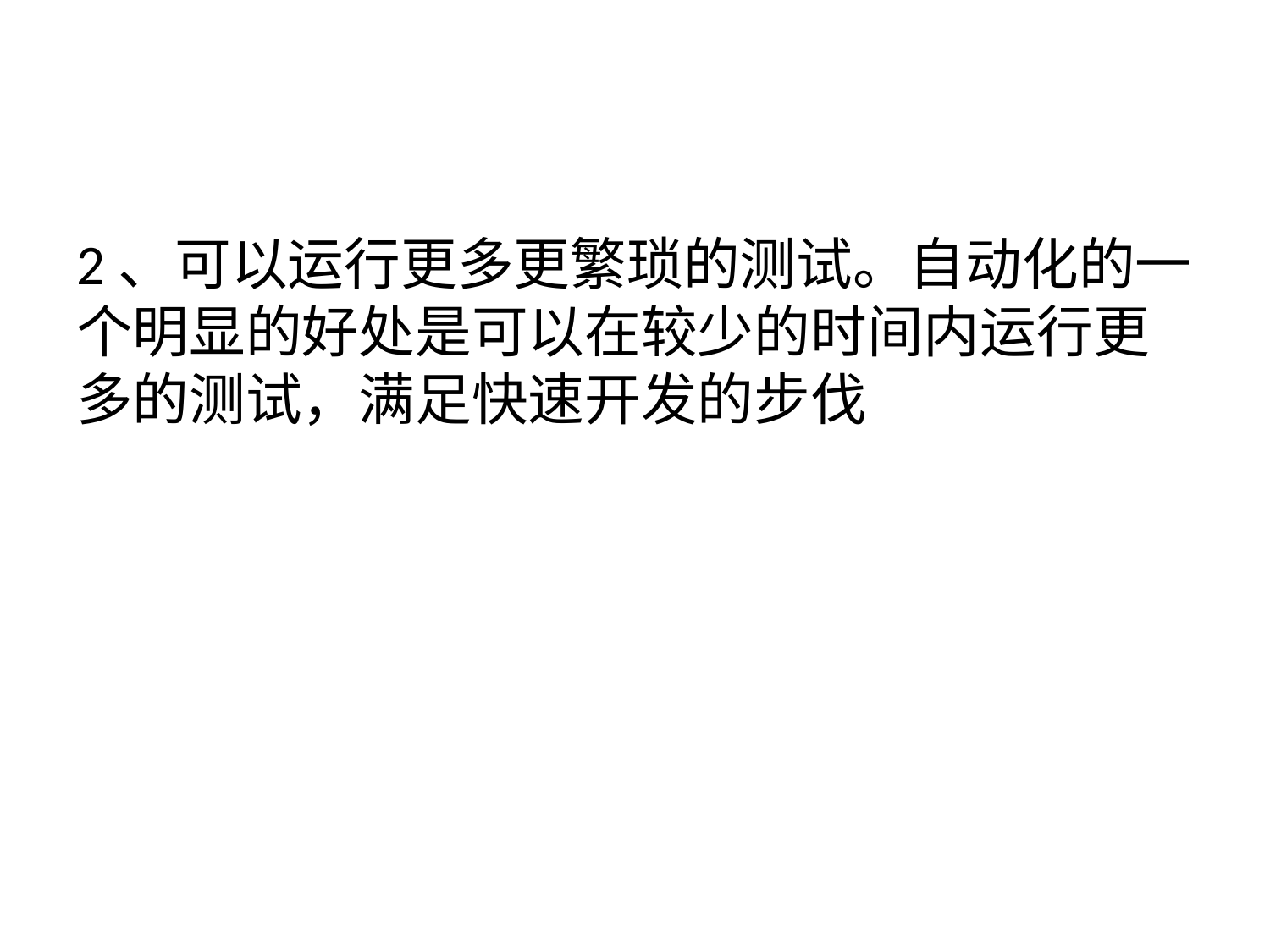

2、可以运行更多更繁琐的测试。自动化的一个明显的好处是可以在较少的时间内运行更多的测试，满足快速开发的步伐